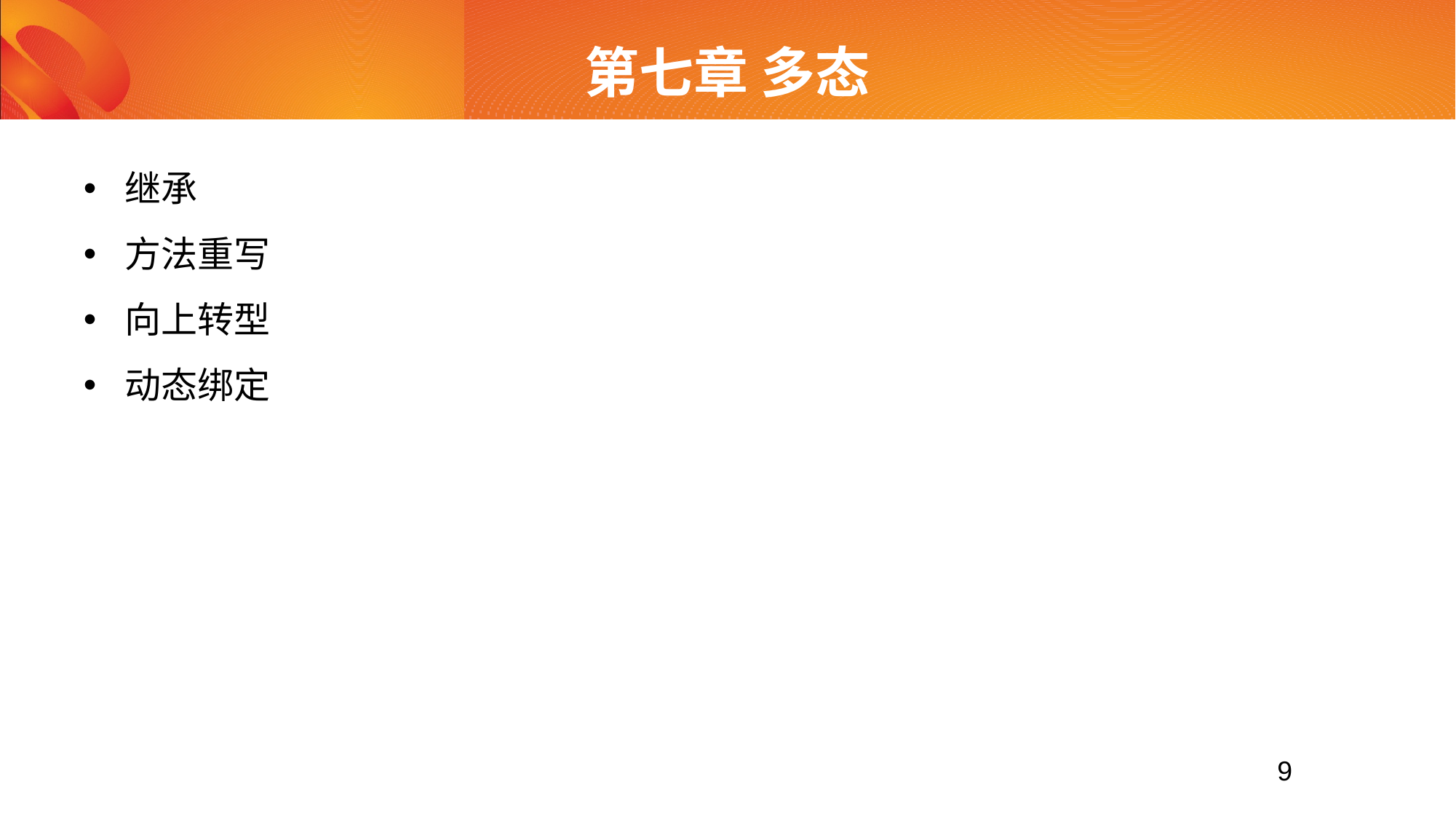

# 第七章 多态
继承
方法重写
向上转型
动态绑定